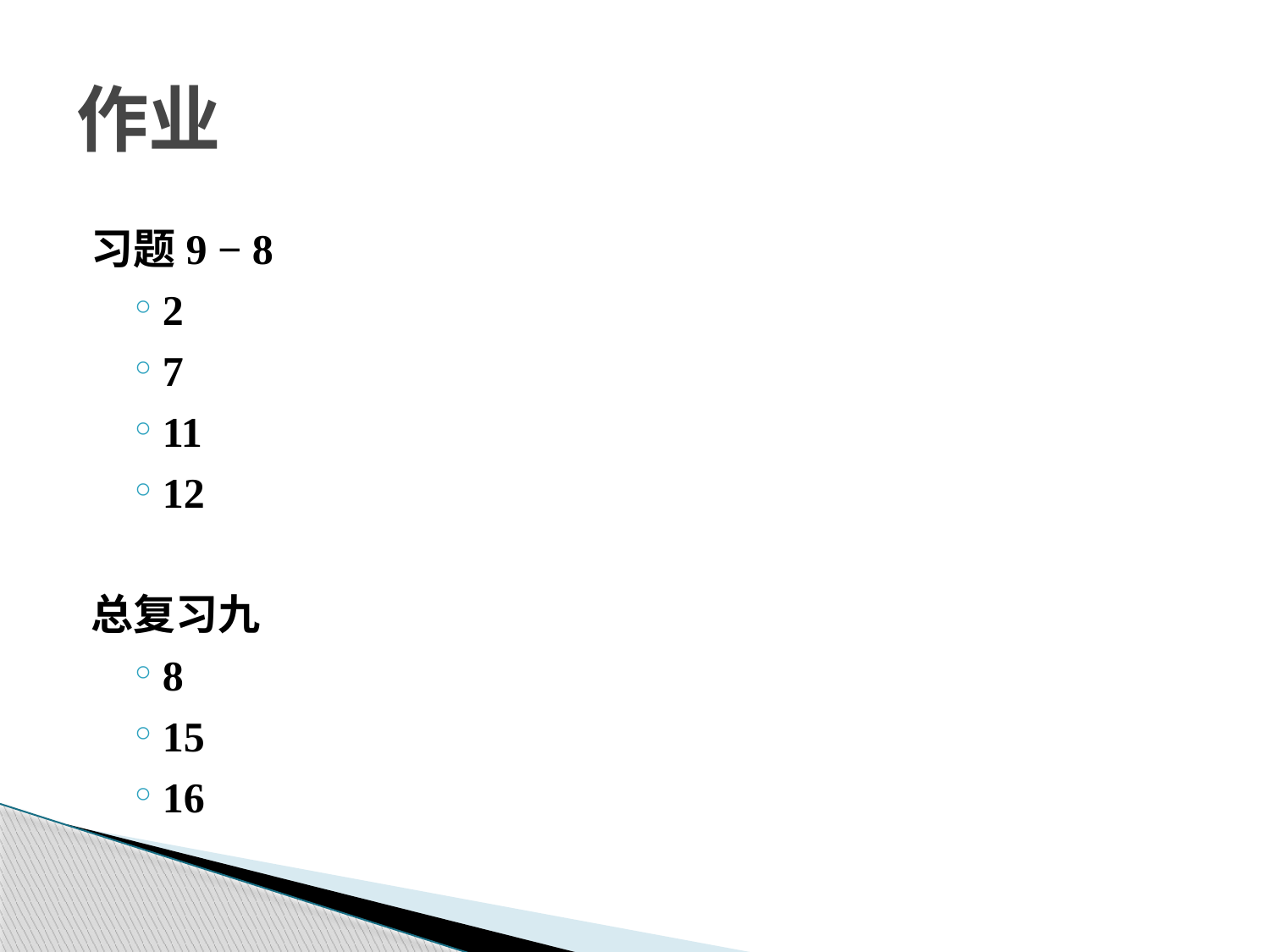

习题9 − 8
2
7
11
12

总复习九
8
15
16
作业